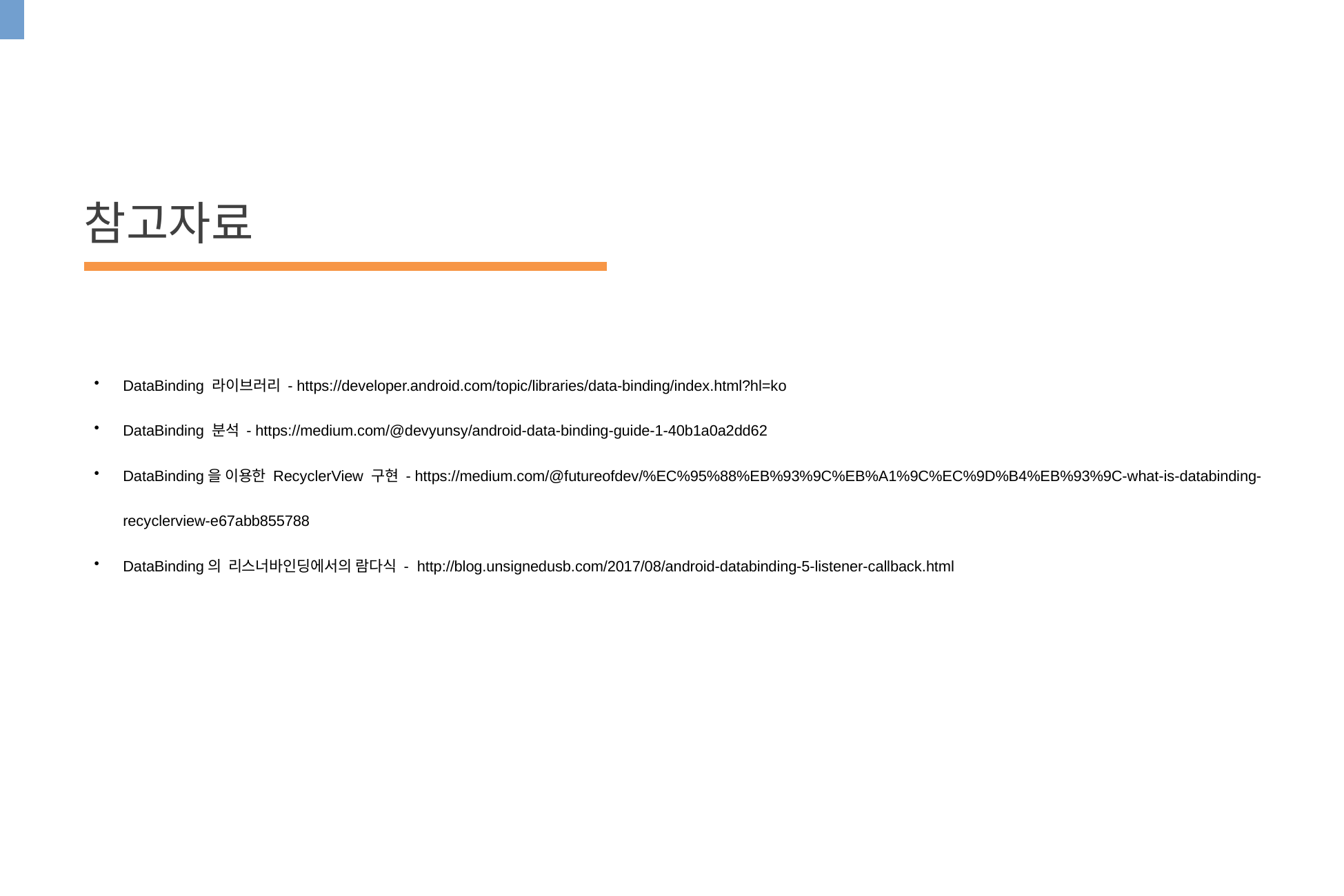

참고자료
DataBinding 라이브러리 - https://developer.android.com/topic/libraries/data-binding/index.html?hl=ko
DataBinding 분석 - https://medium.com/@devyunsy/android-data-binding-guide-1-40b1a0a2dd62
DataBinding을 이용한 RecyclerView 구현 - https://medium.com/@futureofdev/%EC%95%88%EB%93%9C%EB%A1%9C%EC%9D%B4%EB%93%9C-what-is-databinding-recyclerview-e67abb855788
DataBinding의  리스너바인딩에서의 람다식 -  http://blog.unsignedusb.com/2017/08/android-databinding-5-listener-callback.html